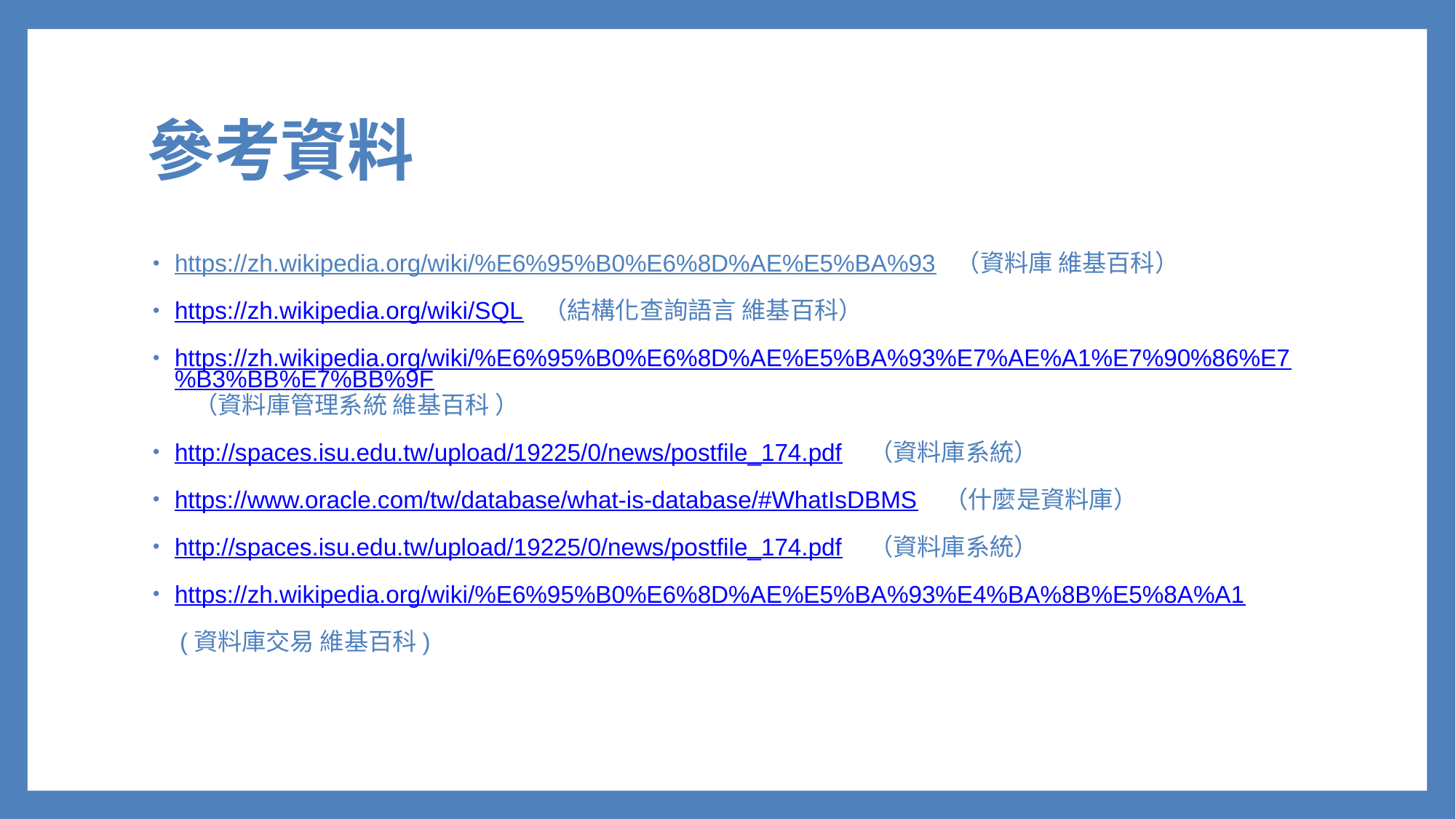

# 參考資料
https://zh.wikipedia.org/wiki/%E6%95%B0%E6%8D%AE%E5%BA%93  （資料庫 維基百科）
https://zh.wikipedia.org/wiki/SQL  （結構化查詢語言 維基百科）
https://zh.wikipedia.org/wiki/%E6%95%B0%E6%8D%AE%E5%BA%93%E7%AE%A1%E7%90%86%E7%B3%BB%E7%BB%9F  （資料庫管理系統 維基百科 ）
http://spaces.isu.edu.tw/upload/19225/0/news/postfile_174.pdf   （資料庫系統）
https://www.oracle.com/tw/database/what-is-database/#WhatIsDBMS   （什麼是資料庫）
http://spaces.isu.edu.tw/upload/19225/0/news/postfile_174.pdf   （資料庫系統）
https://zh.wikipedia.org/wiki/%E6%95%B0%E6%8D%AE%E5%BA%93%E4%BA%8B%E5%8A%A1
    (資料庫交易 維基百科)